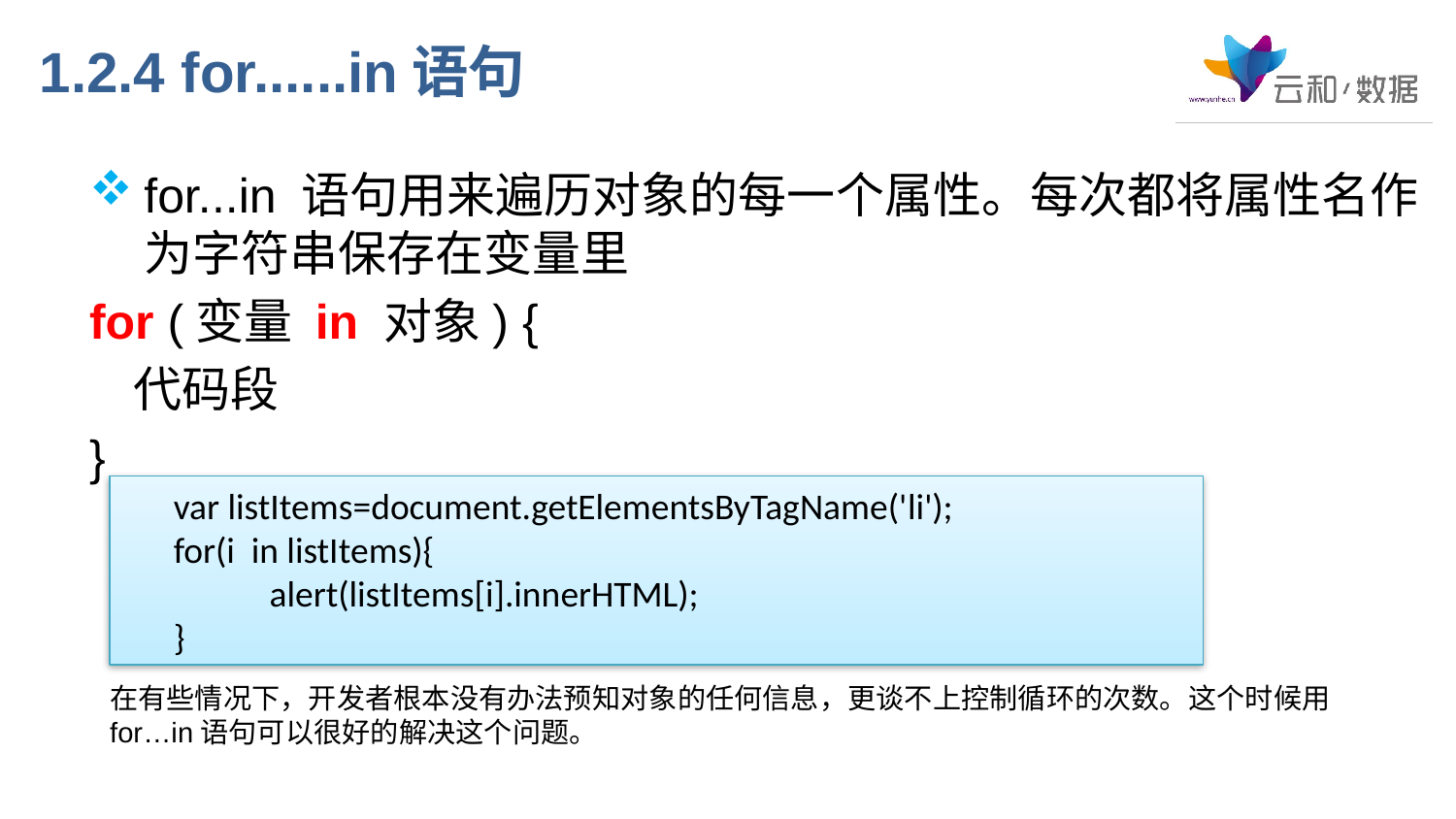

# 1.2.4 for......in语句
for...in 语句用来遍历对象的每一个属性。每次都将属性名作为字符串保存在变量里
for (变量 in 对象) {
   代码段
}

      var listItems=document.getElementsByTagName('li');
      for(i  in listItems){
      	alert(listItems[i].innerHTML);
      }
在有些情况下，开发者根本没有办法预知对象的任何信息，更谈不上控制循环的次数。这个时候用for…in语句可以很好的解决这个问题。
12